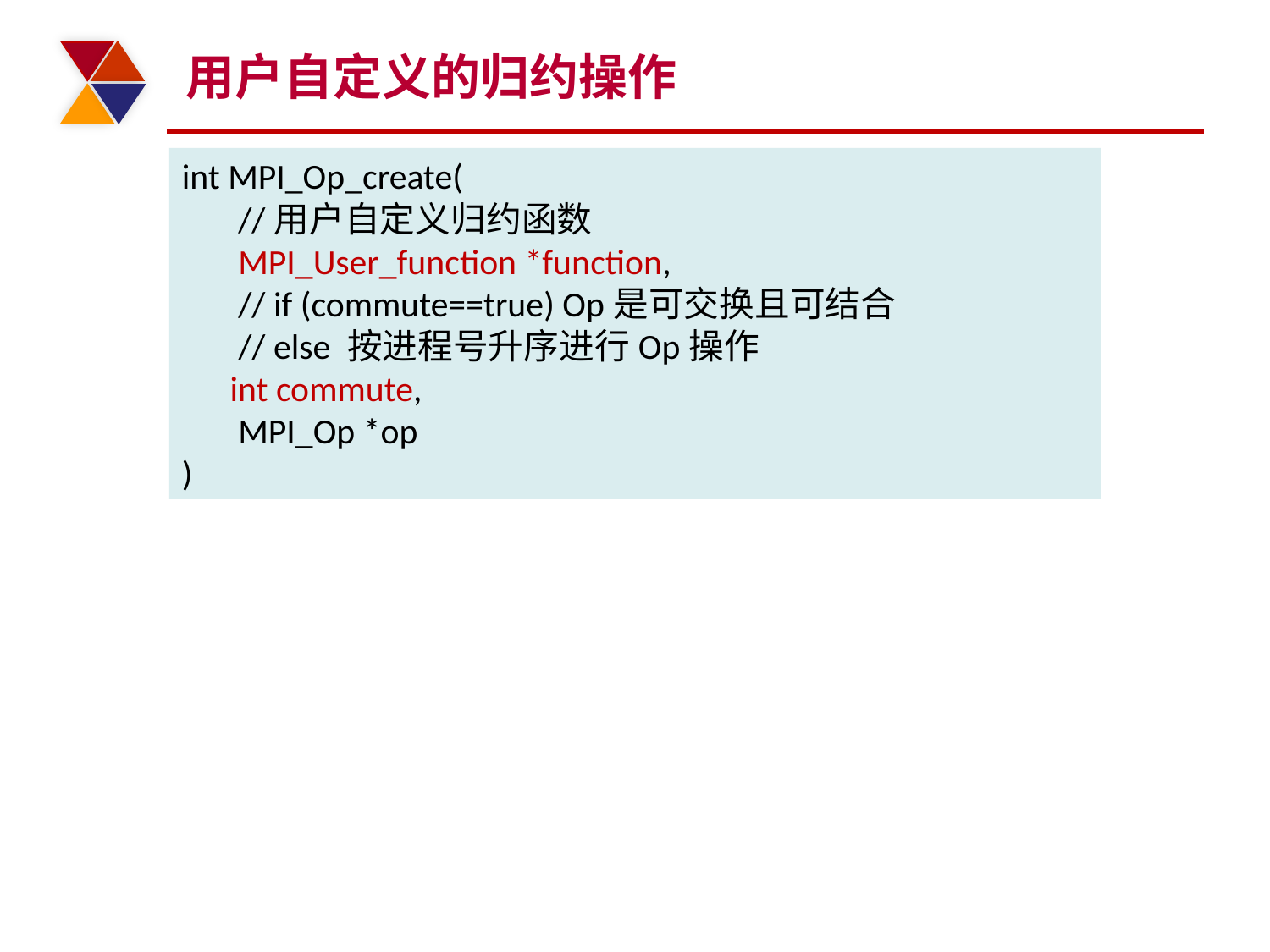

# 用户自定义的归约操作
int MPI_Op_create(
       //用户自定义归约函数
       MPI_User_function *function,
       // if (commute==true) Op是可交换且可结合
       // else 按进程号升序进行Op操作
      int commute,
       MPI_Op *op
)